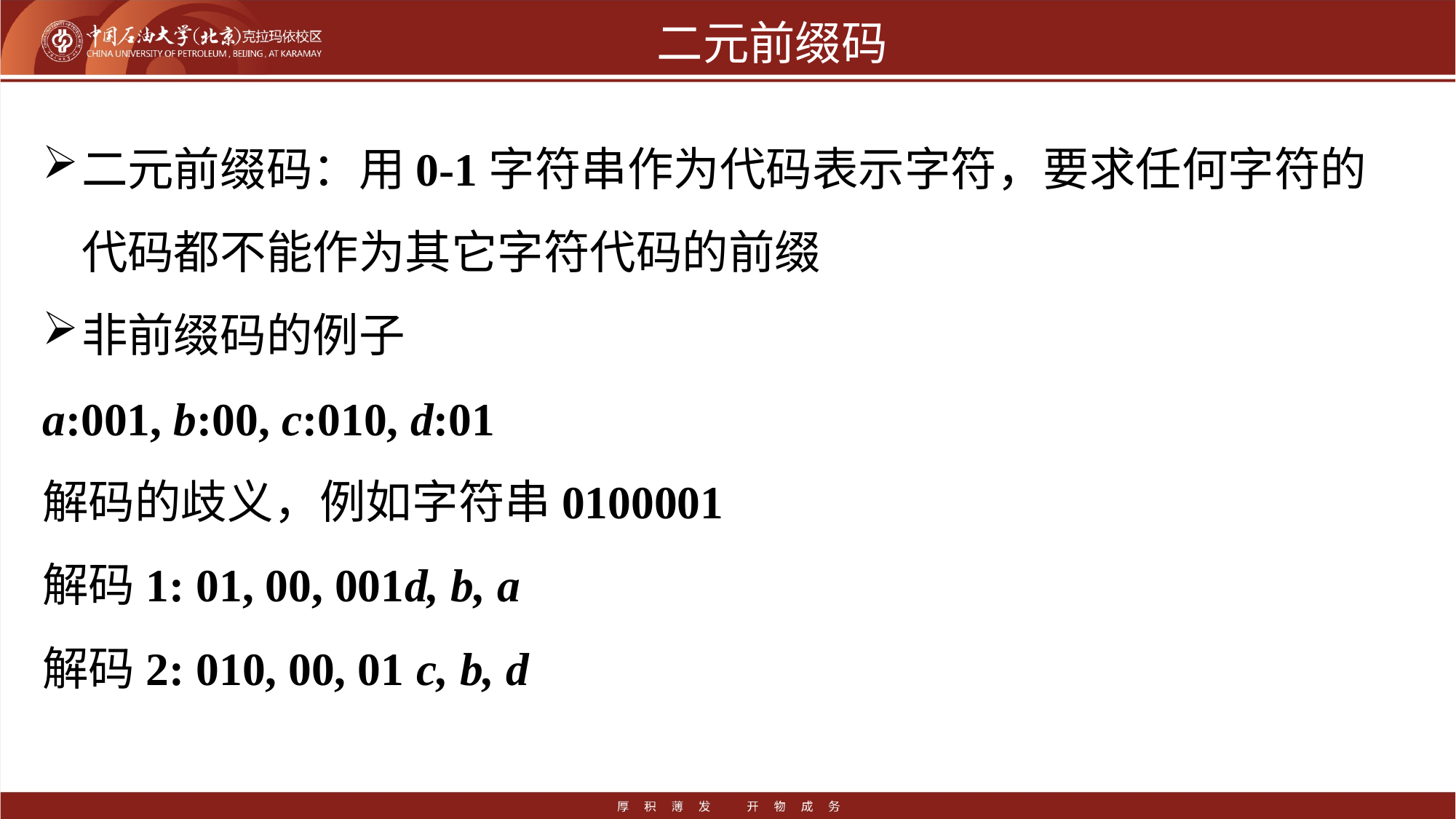

# 二元前缀码
二元前缀码：用0-1字符串作为代码表示字符，要求任何字符的代码都不能作为其它字符代码的前缀
非前缀码的例子
a:001, b:00, c:010, d:01
解码的歧义，例如字符串0100001
解码1: 01, 00, 001d, b, a
解码2: 010, 00, 01 c, b, d